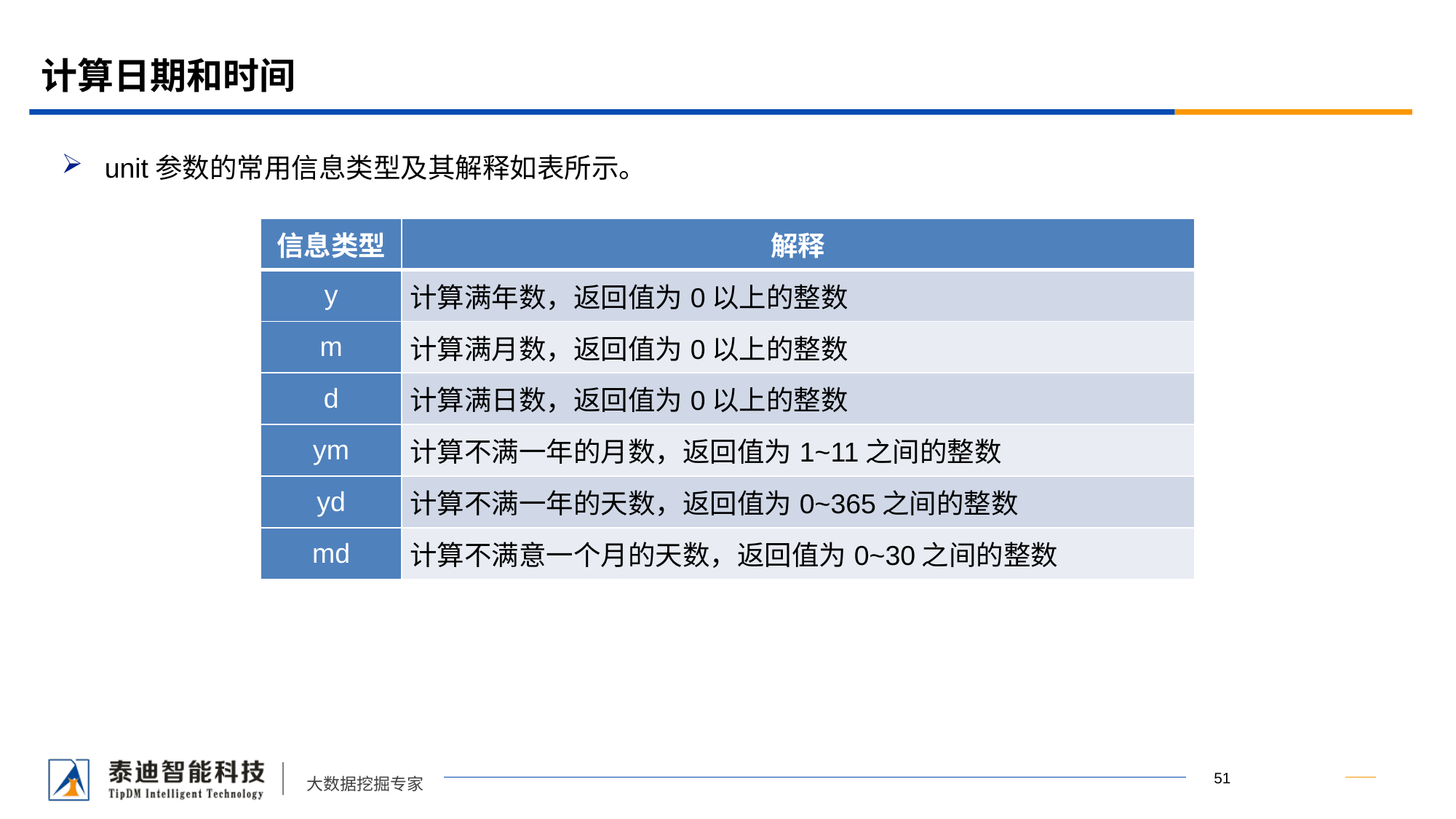

# 计算日期和时间
unit参数的常用信息类型及其解释如表所示。
| 信息类型 | 解释 |
| --- | --- |
| y | 计算满年数，返回值为0以上的整数 |
| m | 计算满月数，返回值为0以上的整数 |
| d | 计算满日数，返回值为0以上的整数 |
| ym | 计算不满一年的月数，返回值为1~11之间的整数 |
| yd | 计算不满一年的天数，返回值为0~365之间的整数 |
| md | 计算不满意一个月的天数，返回值为0~30之间的整数 |